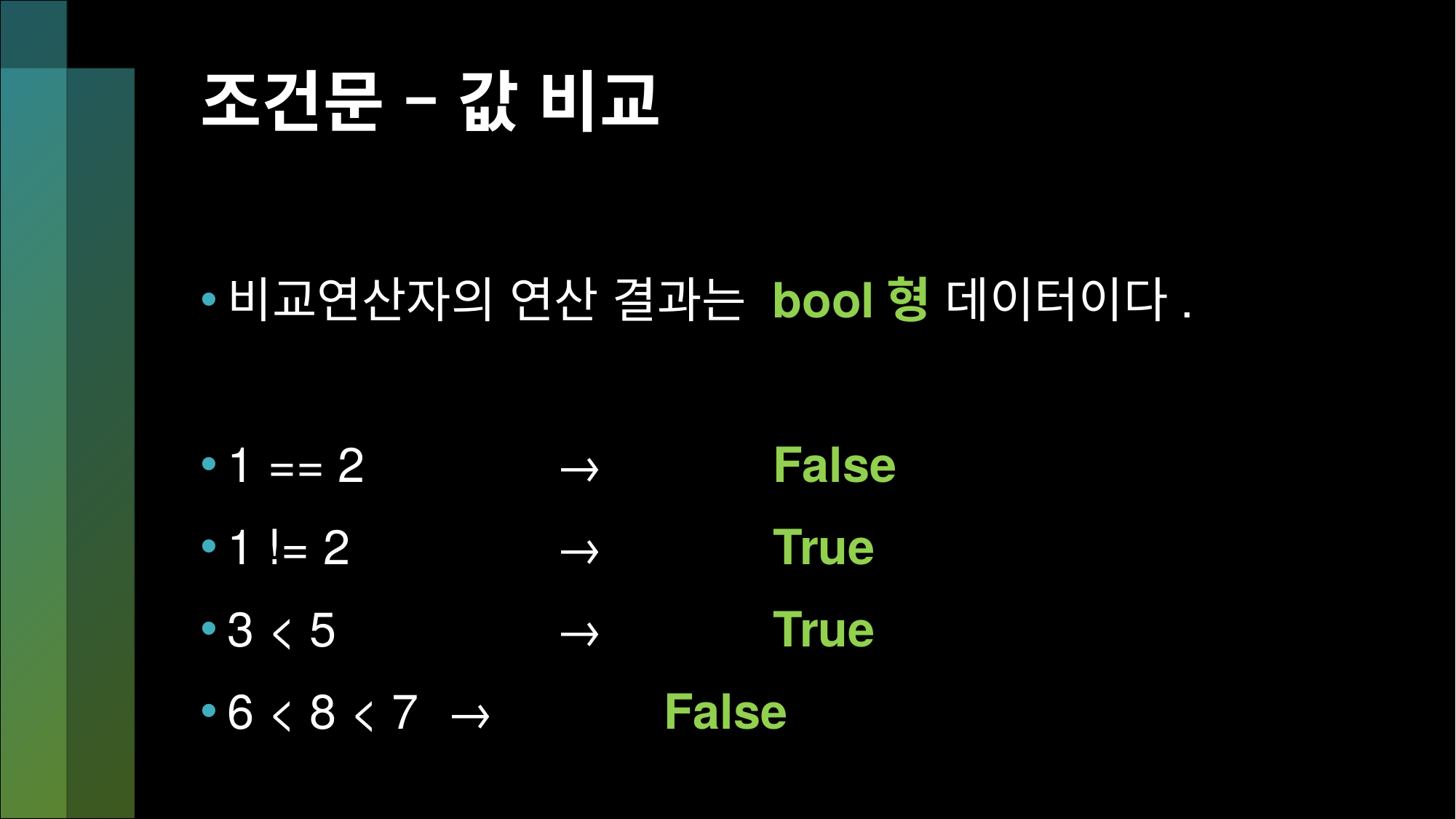

# 조건문 – 값 비교
비교연산자의 연산 결과는 bool형 데이터이다.

1 == 2		→		False
1 != 2		→		True
3 < 5		→		True
6 < 8 < 7	→		False